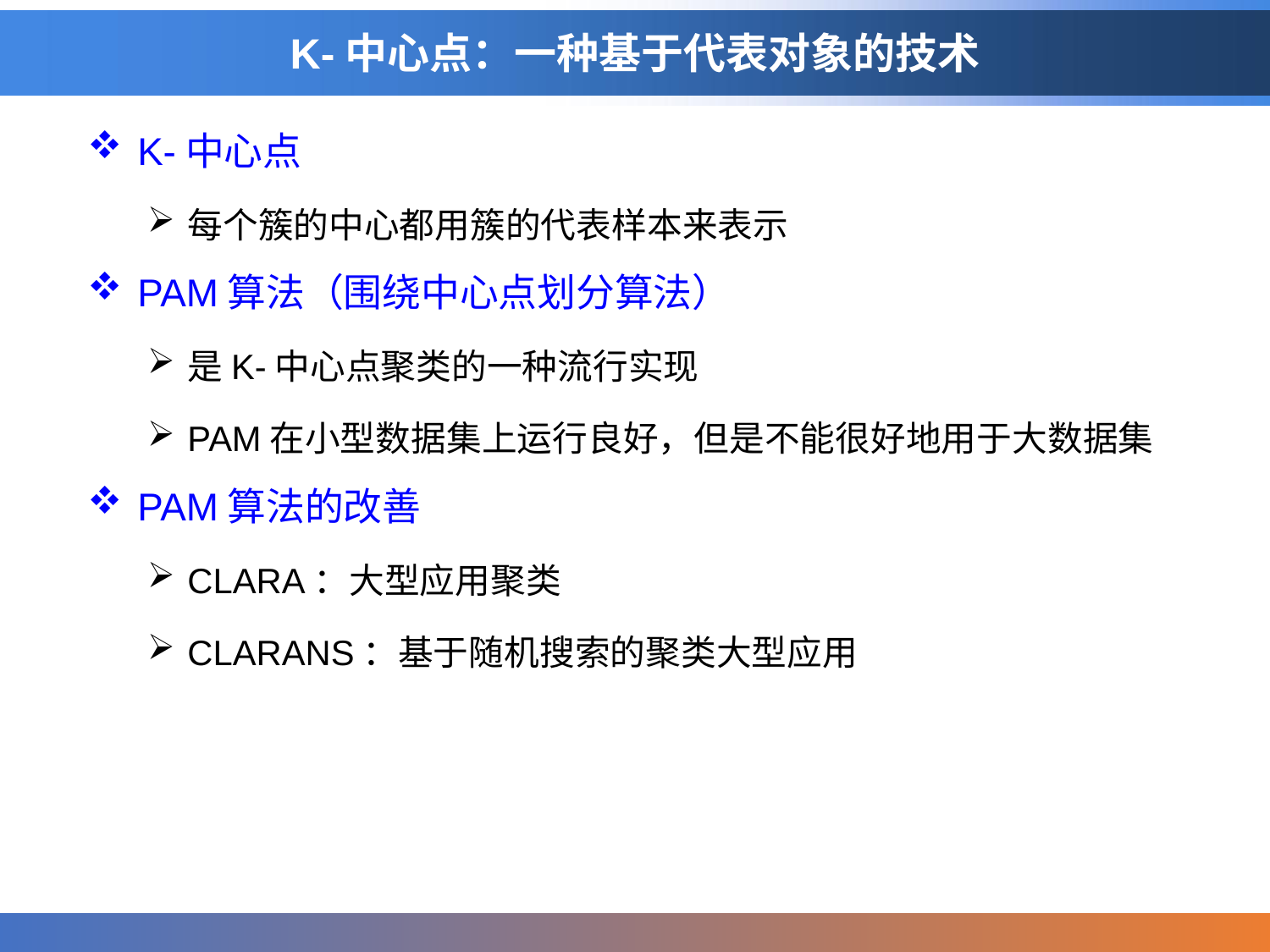

# K-中心点：一种基于代表对象的技术
K-中心点
每个簇的中心都用簇的代表样本来表示
PAM算法（围绕中心点划分算法）
是K-中心点聚类的一种流行实现
PAM在小型数据集上运行良好，但是不能很好地用于大数据集
PAM算法的改善
CLARA：大型应用聚类
CLARANS：基于随机搜索的聚类大型应用